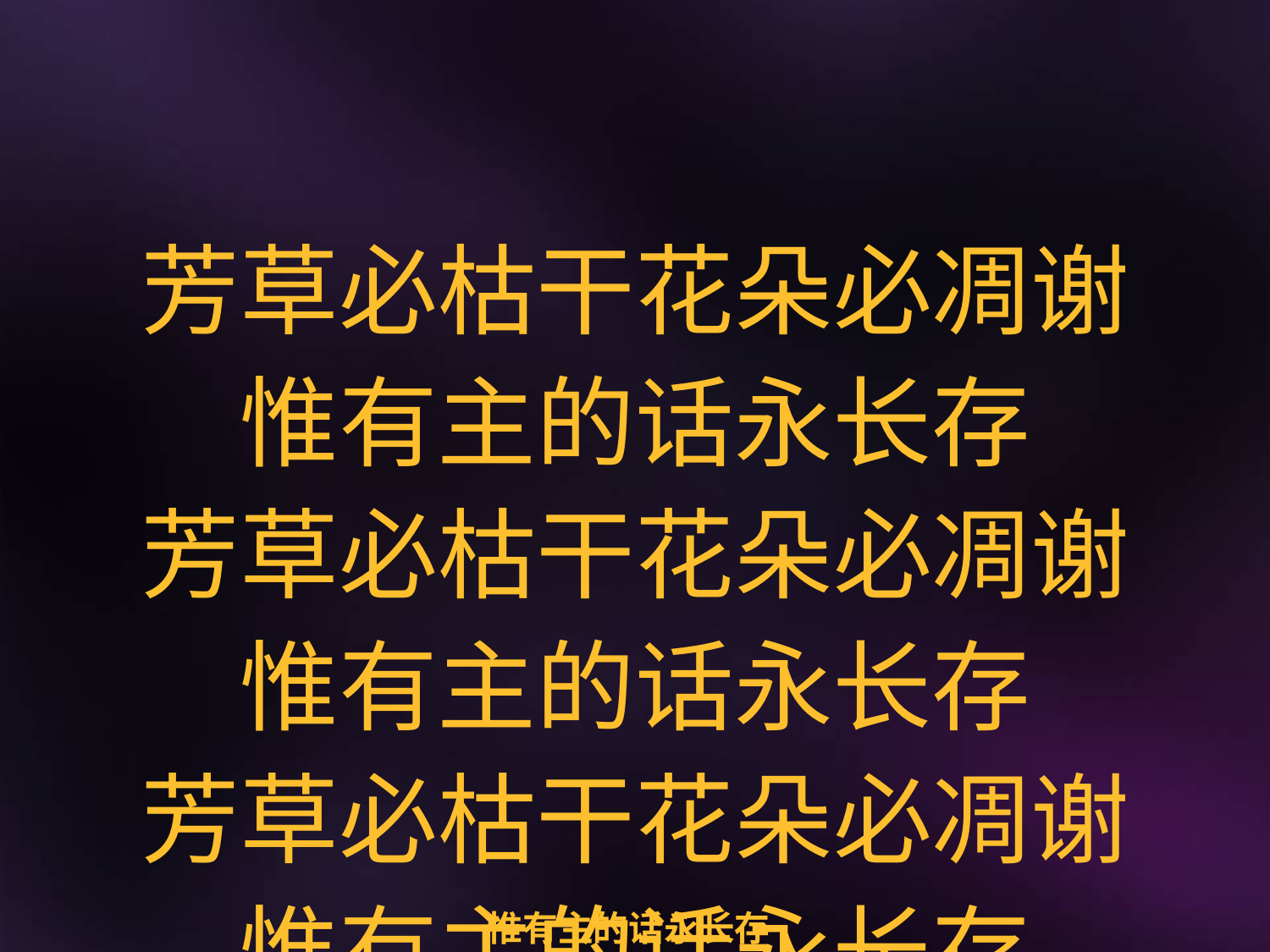

芳草必枯干花朵必凋谢
惟有主的话永长存
芳草必枯干花朵必凋谢
惟有主的话永长存
芳草必枯干花朵必凋谢
惟有主的话永长存
惟有主的话永长存